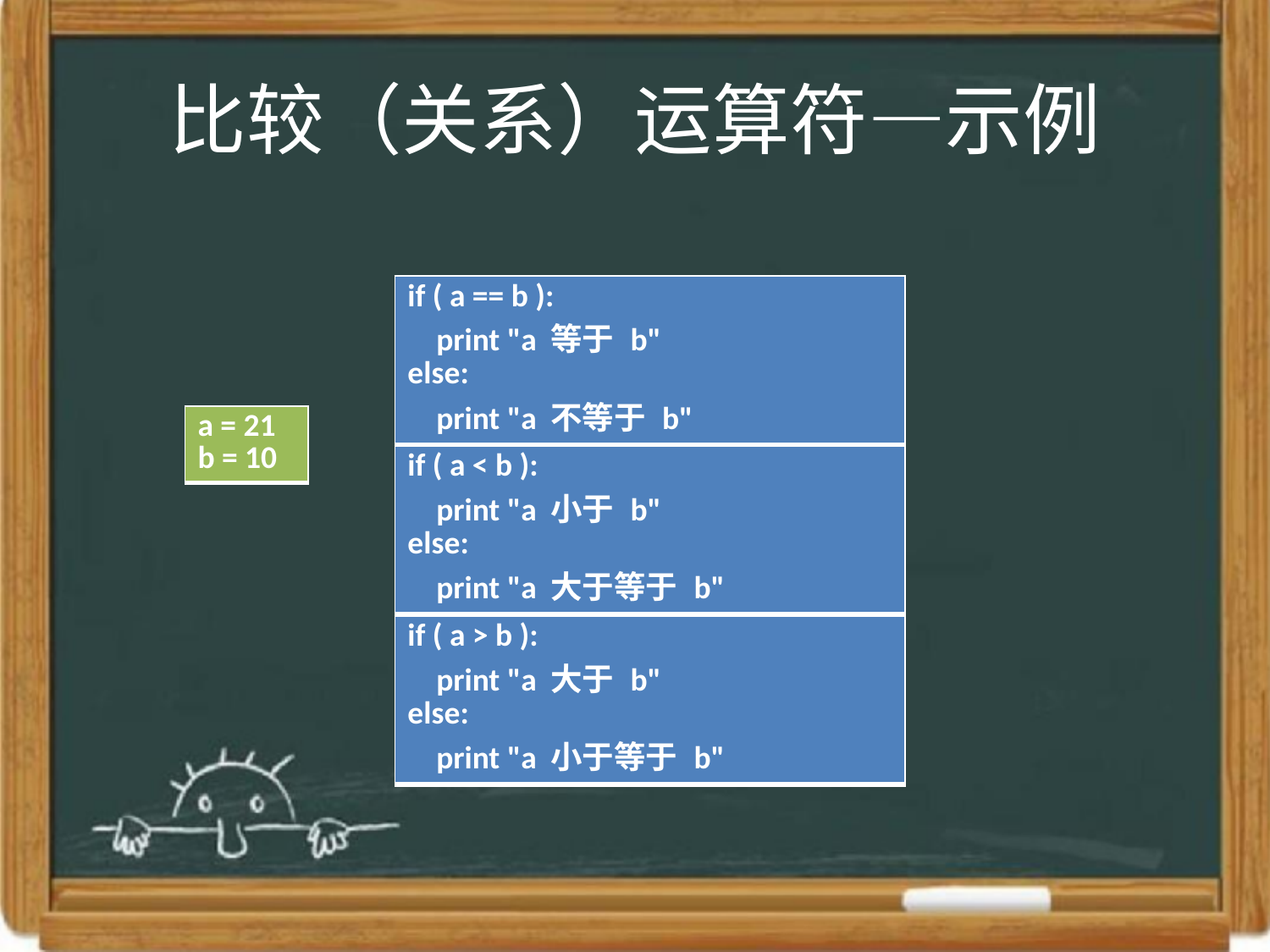

# 比较（关系）运算符—示例
| if ( a == b ): print "a 等于 b" else: print "a 不等于 b" |
| --- |
| a = 21 b = 10 |
| --- |
| if ( a < b ): print "a 小于 b" else: print "a 大于等于 b" |
| --- |
| if ( a > b ): print "a 大于 b" else: print "a 小于等于 b" |
| --- |